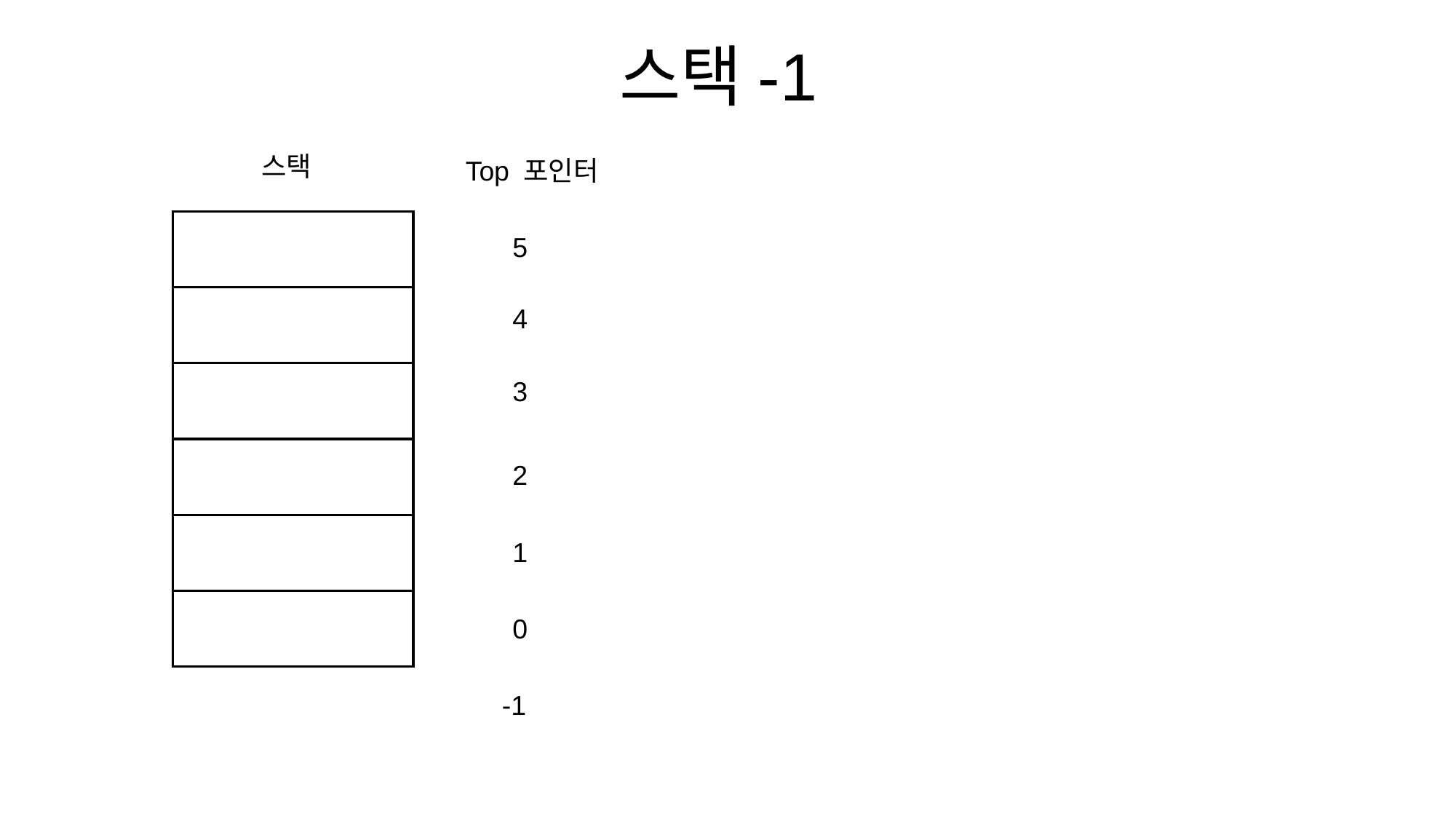

# 스택-1
스택
Top 포인터

5

4

3

2

1

0
-1